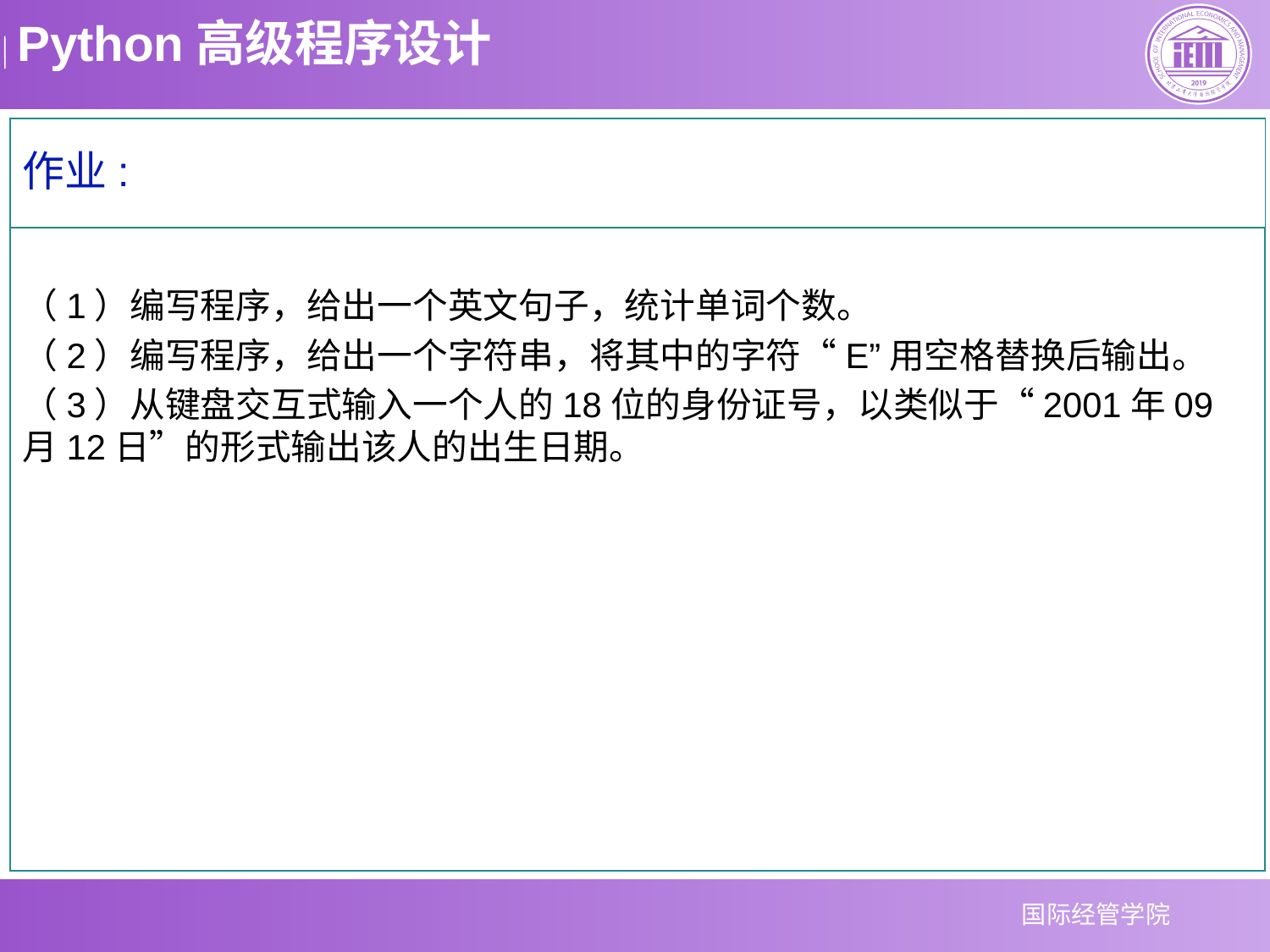

作业:

（1）编写程序，给出一个英文句子，统计单词个数。
（2）编写程序，给出一个字符串，将其中的字符“E”用空格替换后输出。
（3）从键盘交互式输入一个人的18位的身份证号，以类似于“2001年09月12日”的形式输出该人的出生日期。